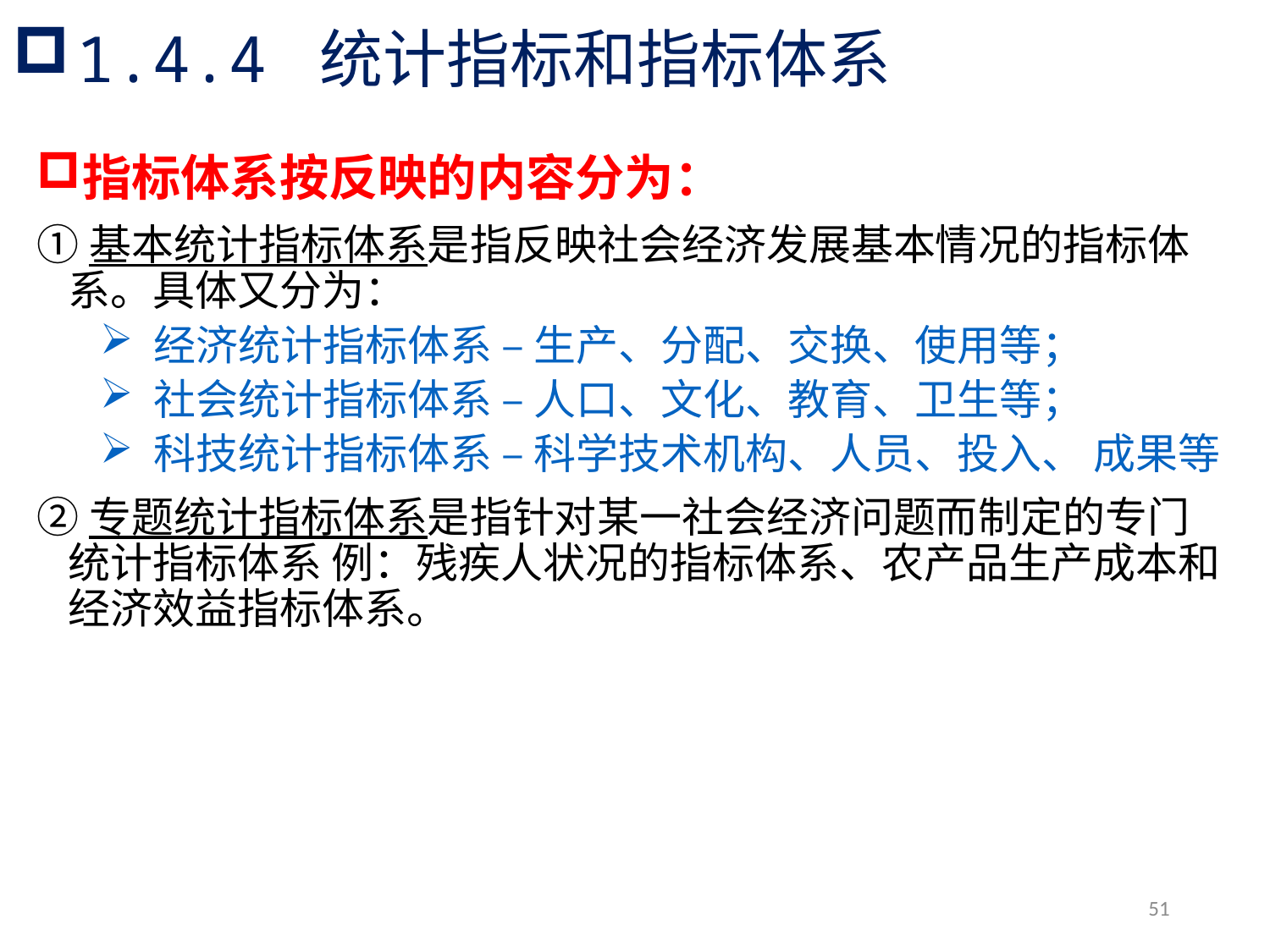

# 1.4.4 统计指标和指标体系
指标体系按反映的内容分为：
①基本统计指标体系是指反映社会经济发展基本情况的指标体系。具体又分为：
 经济统计指标体系 – 生产、分配、交换、使用等；
 社会统计指标体系 – 人口、文化、教育、卫生等；
 科技统计指标体系 – 科学技术机构、人员、投入、 成果等
②专题统计指标体系是指针对某一社会经济问题而制定的专门统计指标体系 例：残疾人状况的指标体系、农产品生产成本和经济效益指标体系。
51